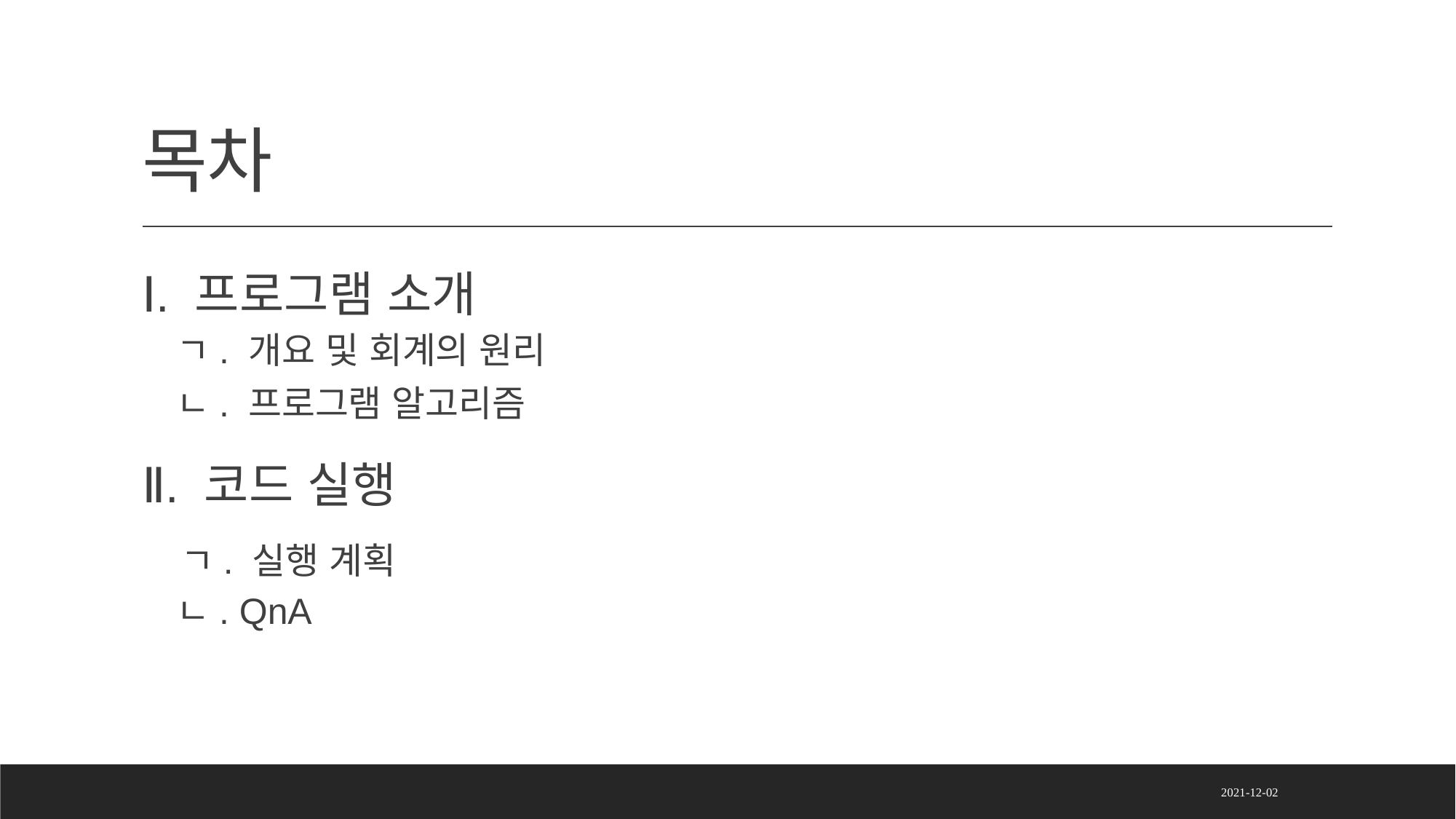

# 목차
Ⅰ. 프로그램 소개
ㄱ. 개요 및 회계의 원리
ㄴ. 프로그램 알고리즘
Ⅱ. 코드 실행
   ㄱ. 실행 계획
ㄴ. QnA
2021-12-02